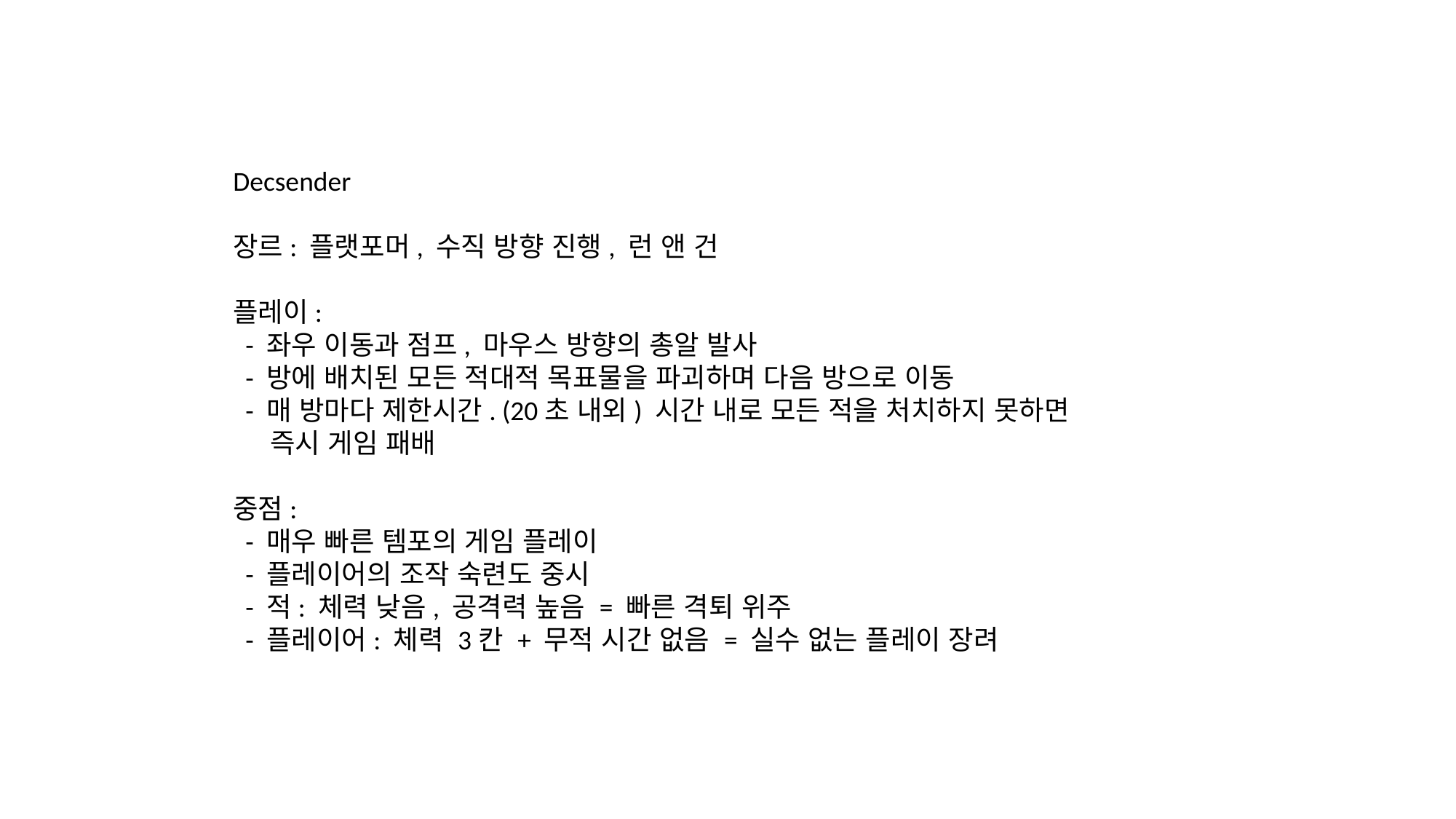

Decsender

장르: 플랫포머, 수직 방향 진행, 런 앤 건

플레이:
  - 좌우 이동과 점프, 마우스 방향의 총알 발사
  - 방에 배치된 모든 적대적 목표물을 파괴하며 다음 방으로 이동
  - 매 방마다 제한시간. (20초 내외) 시간 내로 모든 적을 처치하지 못하면
    즉시 게임 패배

중점:
  - 매우 빠른 템포의 게임 플레이
  - 플레이어의 조작 숙련도 중시
  - 적: 체력 낮음, 공격력 높음 = 빠른 격퇴 위주
  - 플레이어: 체력 3칸 + 무적 시간 없음 = 실수 없는 플레이 장려